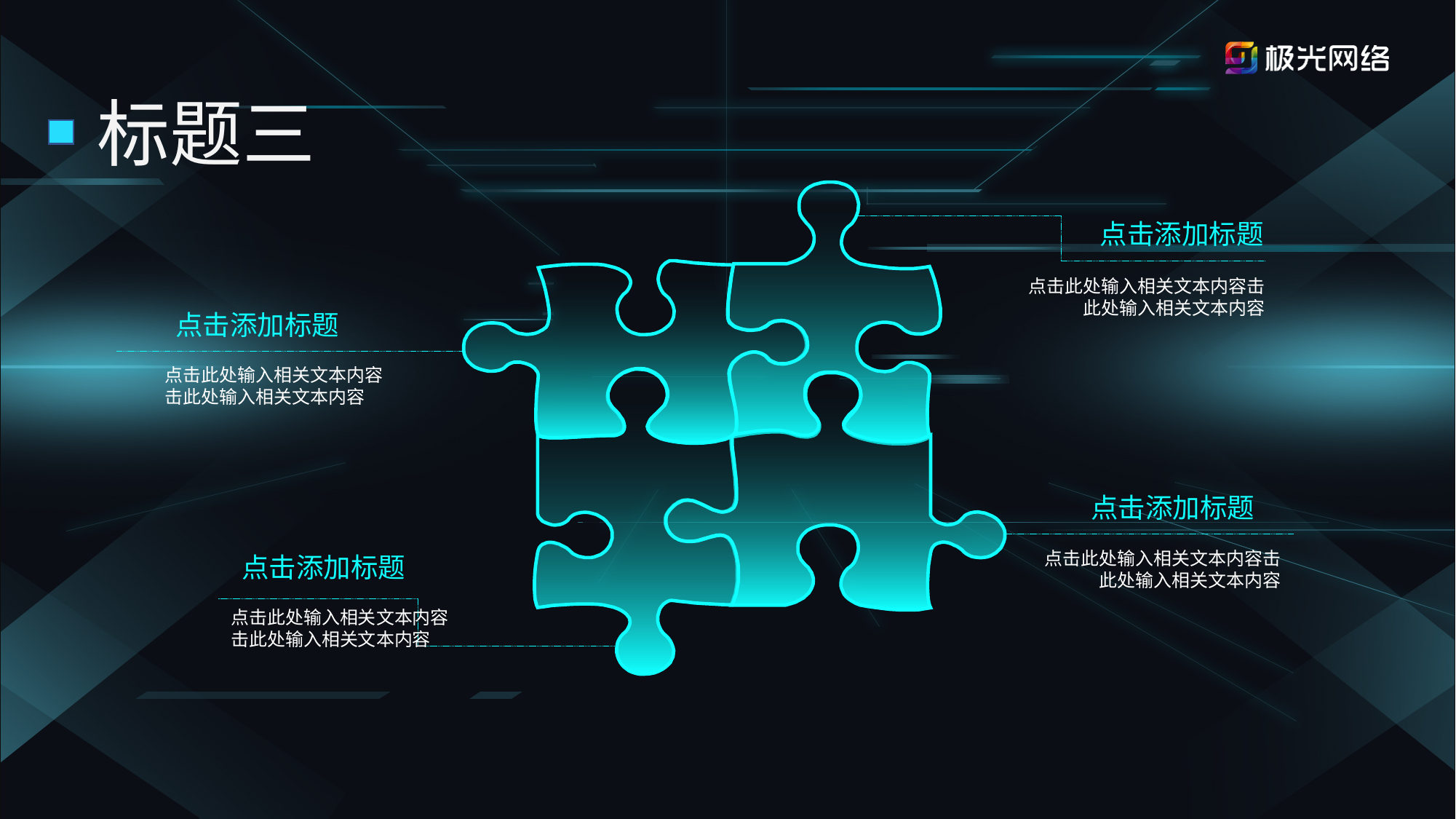

标题三

点击添加标题

点击此处输入相关文本内容击此处输入相关文本内容
点击添加标题
点击此处输入相关文本内容击此处输入相关文本内容

点击添加标题
点击添加标题
点击此处输入相关文本内容击此处输入相关文本内容
点击此处输入相关文本内容击此处输入相关文本内容